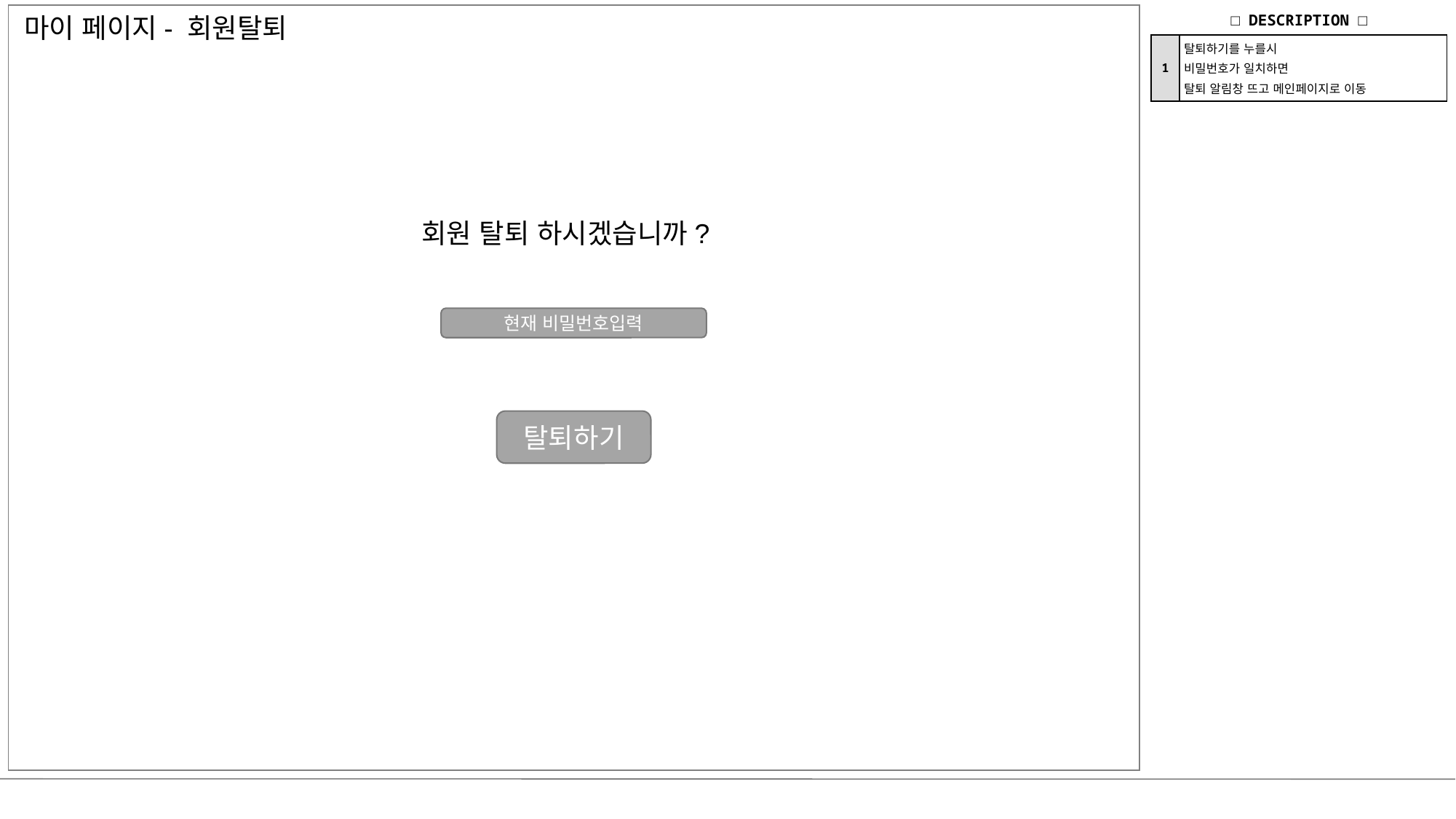

| □ DESCRIPTION □ |  |
| --- | --- |
| 1 | 탈퇴하기를 누를시 비밀번호가 일치하면 탈퇴 알림창 뜨고 메인페이지로 이동 |
마이 페이지- 회원탈퇴
짱구대학교
학적/수강 관리
- 학적사항 조회
- 교과목 조회
- 수강시간표 조회
회원 탈퇴 하시겠습니까?

출석/성적관리
- 출결 확인
현재 비밀번호입력
- 성적 조회
수강신청
- 수강신청
탈퇴하기
- 수강신청 현황조회
마이페이지
- 비밀번호 변경